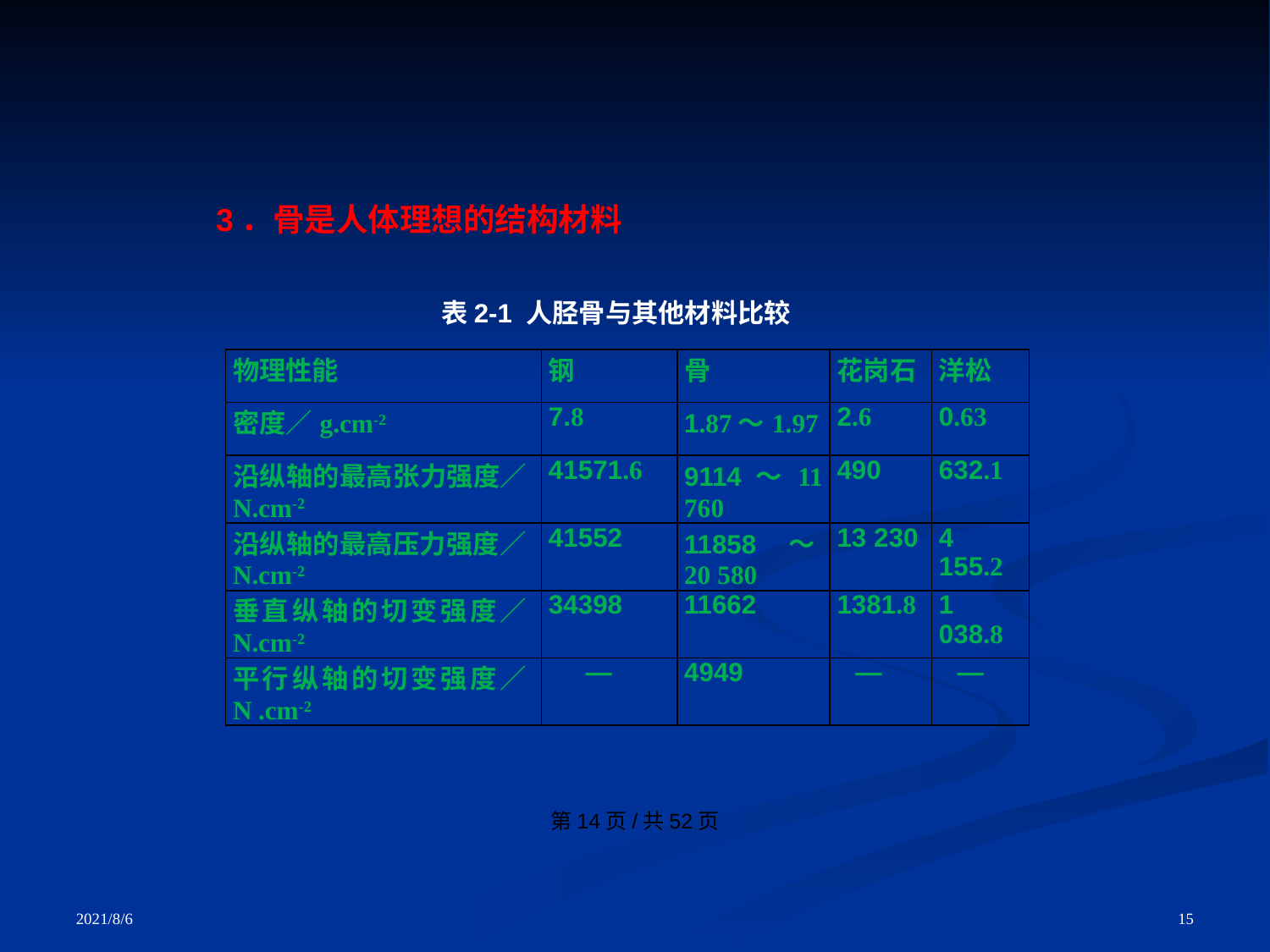

第14页/共52页
3．骨是人体理想的结构材料
表2-1 人胫骨与其他材料比较
| 物理性能 | 钢 | 骨 | 花岗石 | 洋松 |
| --- | --- | --- | --- | --- |
| 密度／g.cm-2 | 7.8 | 1.87～1.97 | 2.6 | 0.63 |
| 沿纵轴的最高张力强度／N.cm-2 | 41571.6 | 9114～11 760 | 490 | 632.1 |
| 沿纵轴的最高压力强度／N.cm-2 | 41552 | 11858～20 580 | 13 230 | 4 155.2 |
| 垂直纵轴的切变强度／N.cm-2 | 34398 | 11662 | 1381.8 | 1 038.8 |
| 平行纵轴的切变强度／N .cm-2 | — | 4949 | — | — |
15
2021/8/6